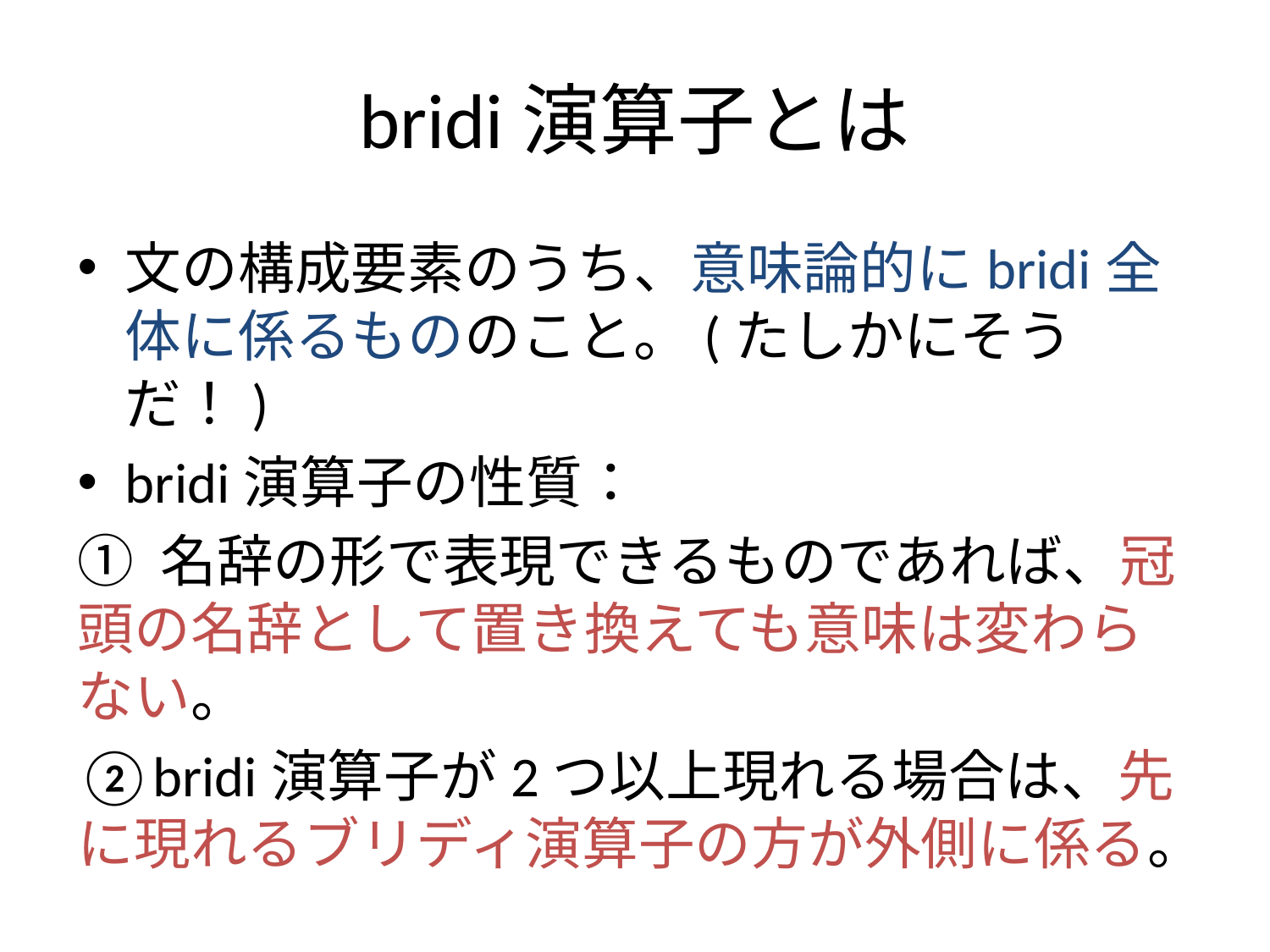

# bridi演算子とは
文の構成要素のうち、意味論的にbridi全体に係るもののこと。(たしかにそうだ！)
bridi演算子の性質：
① 名辞の形で表現できるものであれば、冠頭の名辞として置き換えても意味は変わらない。
②bridi演算子が2つ以上現れる場合は、先に現れるブリディ演算子の方が外側に係る。